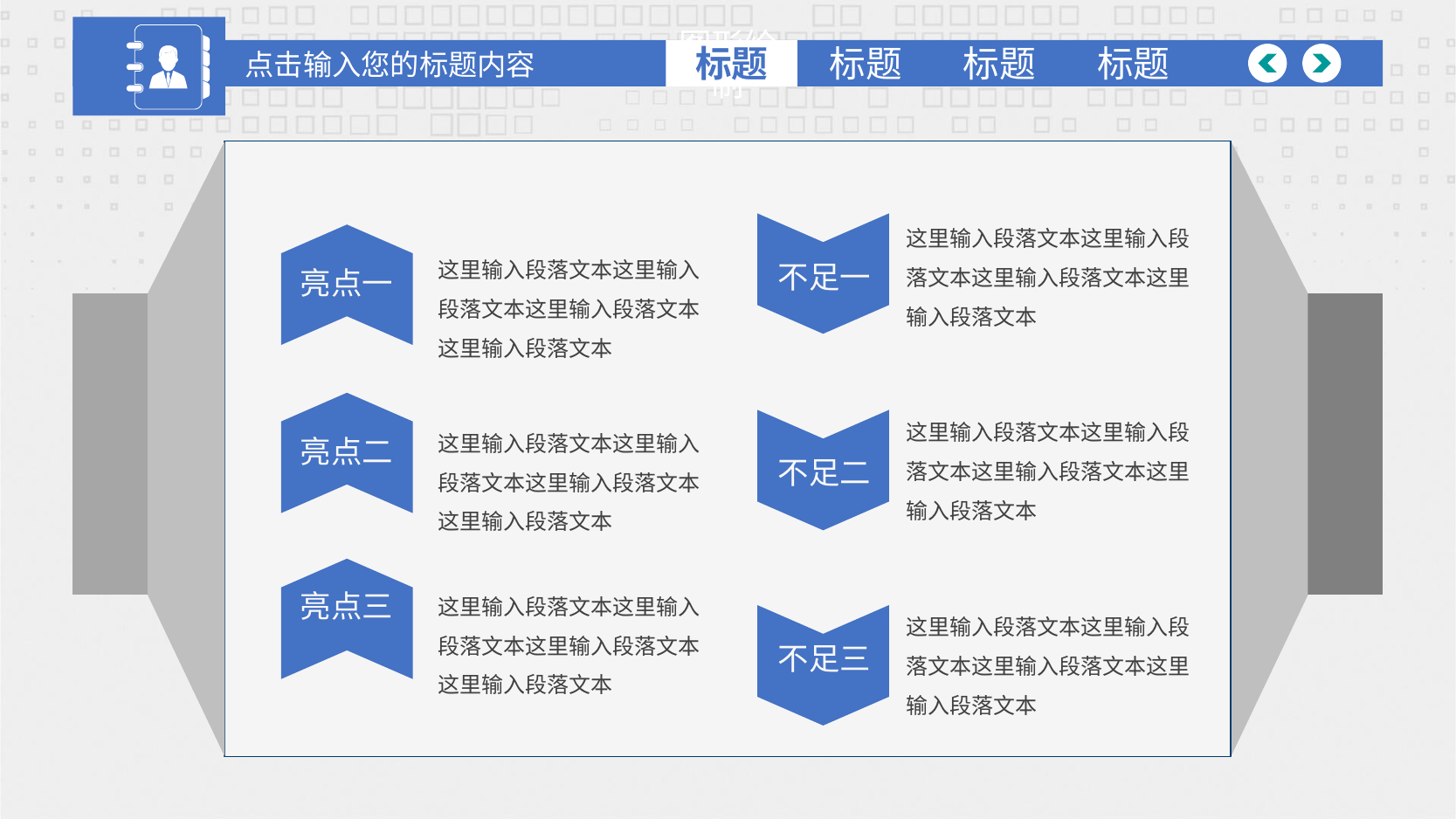

点击输入您的标题内容

图形绘制
标题
标题
标题
标题

这里输入段落文本这里输入段落文本这里输入段落文本这里输入段落文本

这里输入段落文本这里输入段落文本这里输入段落文本这里输入段落文本
不足一
亮点一

这里输入段落文本这里输入段落文本这里输入段落文本这里输入段落文本

这里输入段落文本这里输入段落文本这里输入段落文本这里输入段落文本
亮点二
不足二

这里输入段落文本这里输入段落文本这里输入段落文本这里输入段落文本
亮点三
这里输入段落文本这里输入段落文本这里输入段落文本这里输入段落文本

不足三